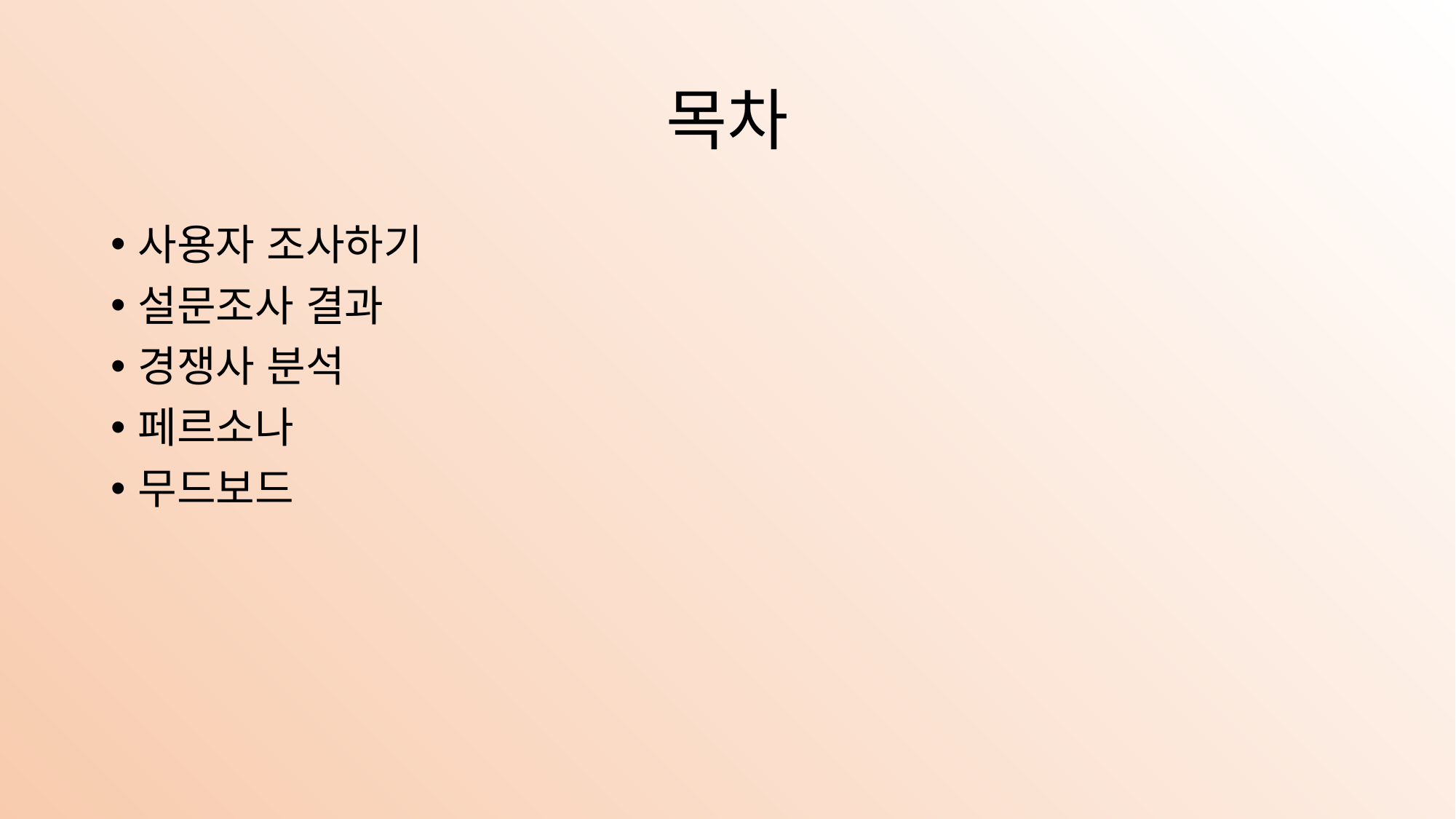

# 목차
사용자 조사하기
설문조사 결과
경쟁사 분석
페르소나
무드보드